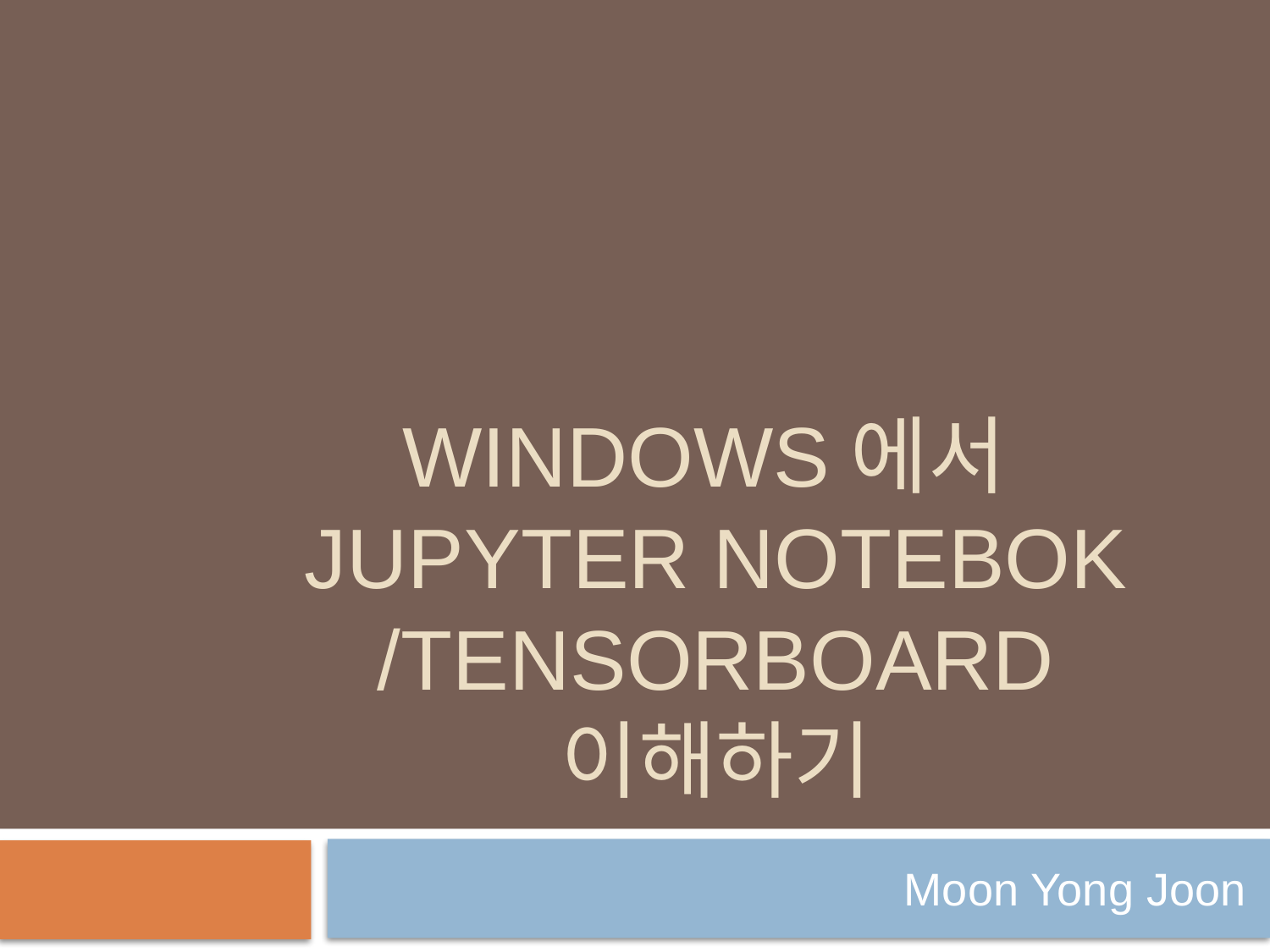

# Windows에서 jupyter notebok /tensorboard 이해하기
Moon Yong Joon